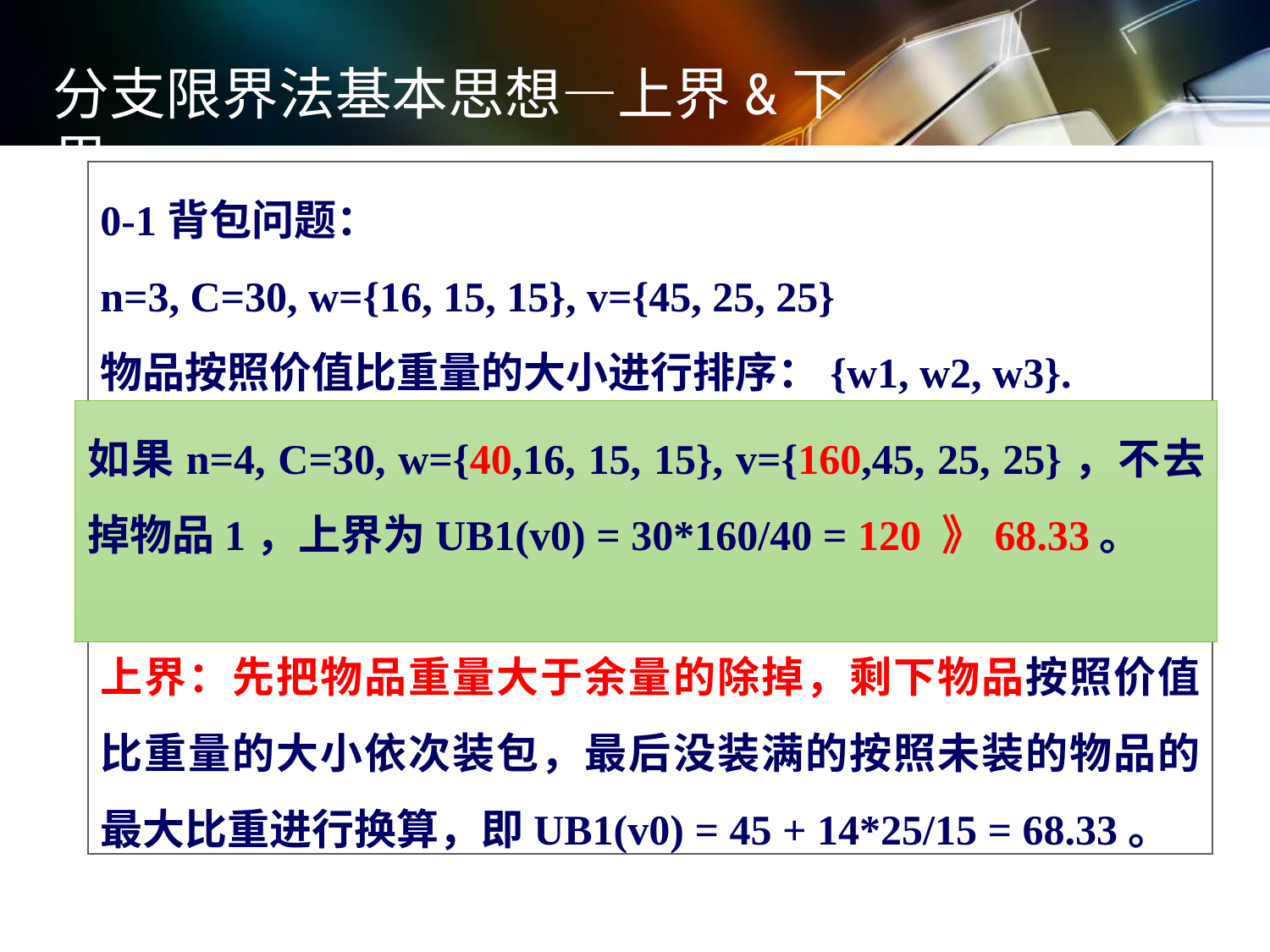

分支限界法基本思想—上界&下界
0-1背包问题：
n=3, C=30, w={16, 15, 15}, v={45, 25, 25}
物品按照价值比重量的大小进行排序：{w1, w2, w3}.
下界：按照价值比重量的大小依次装包，在满足容量约束的前提下得到的最大值作为下届LB，即LB(v0) = 45，对应的解为（1， 0， 0）
上界：先把物品重量大于余量的除掉，剩下物品按照价值比重量的大小依次装包，最后没装满的按照未装的物品的最大比重进行换算，即UB1(v0) = 45 + 14*25/15 = 68.33。

如果n=4, C=30, w={40,16, 15, 15}, v={160,45, 25, 25}，不去掉物品1，上界为UB1(v0) = 30*160/40 = 120 》68.33。